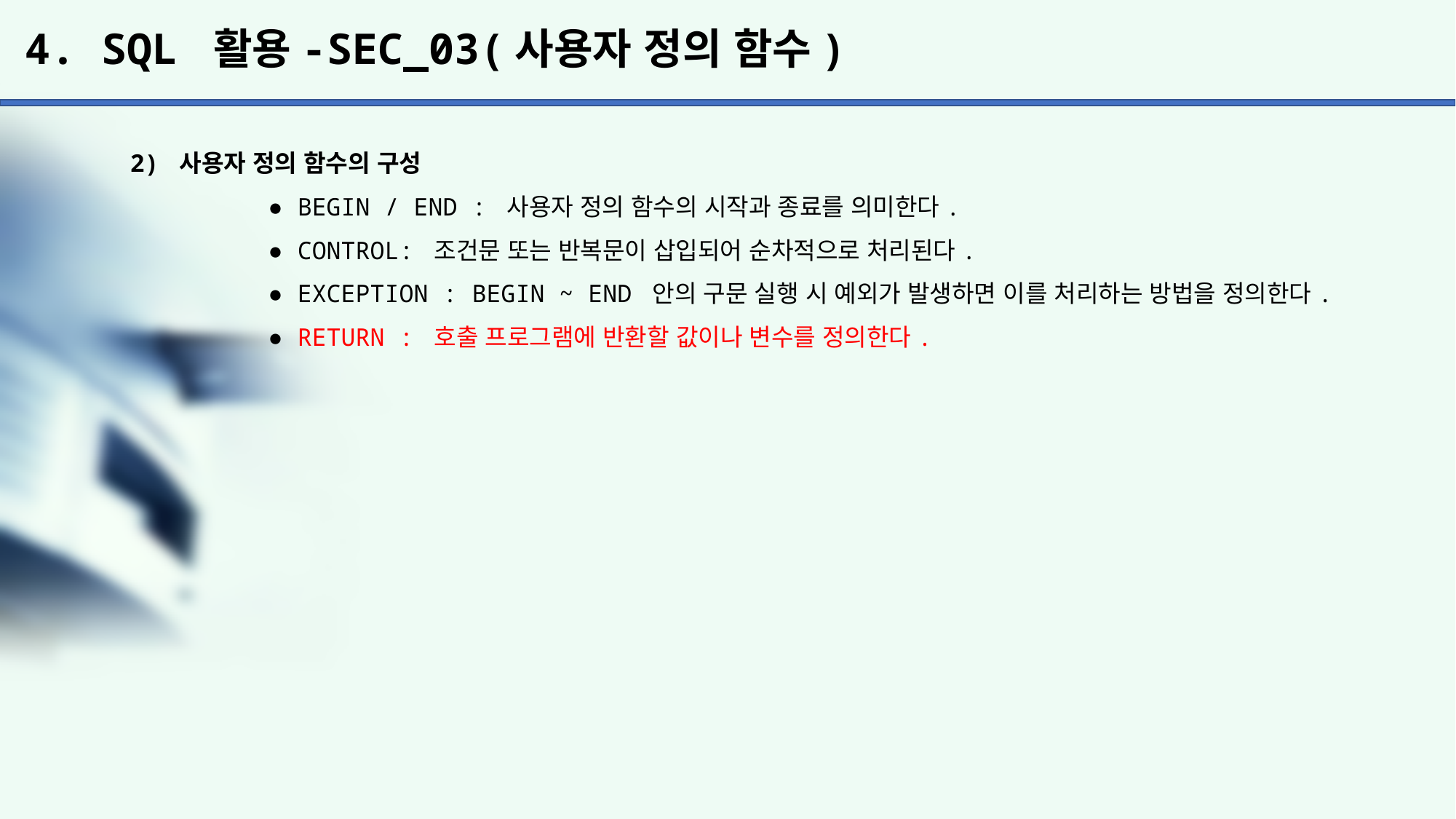

# 4. SQL 활용-SEC_03(사용자 정의 함수)
2) 사용자 정의 함수의 구성
	  ● BEGIN / END : 사용자 정의 함수의 시작과 종료를 의미한다.
	  ● CONTROL: 조건문 또는 반복문이 삽입되어 순차적으로 처리된다.
	  ● EXCEPTION : BEGIN ~ END 안의 구문 실행 시 예외가 발생하면 이를 처리하는 방법을 정의한다.
	  ● RETURN : 호출 프로그램에 반환할 값이나 변수를 정의한다.